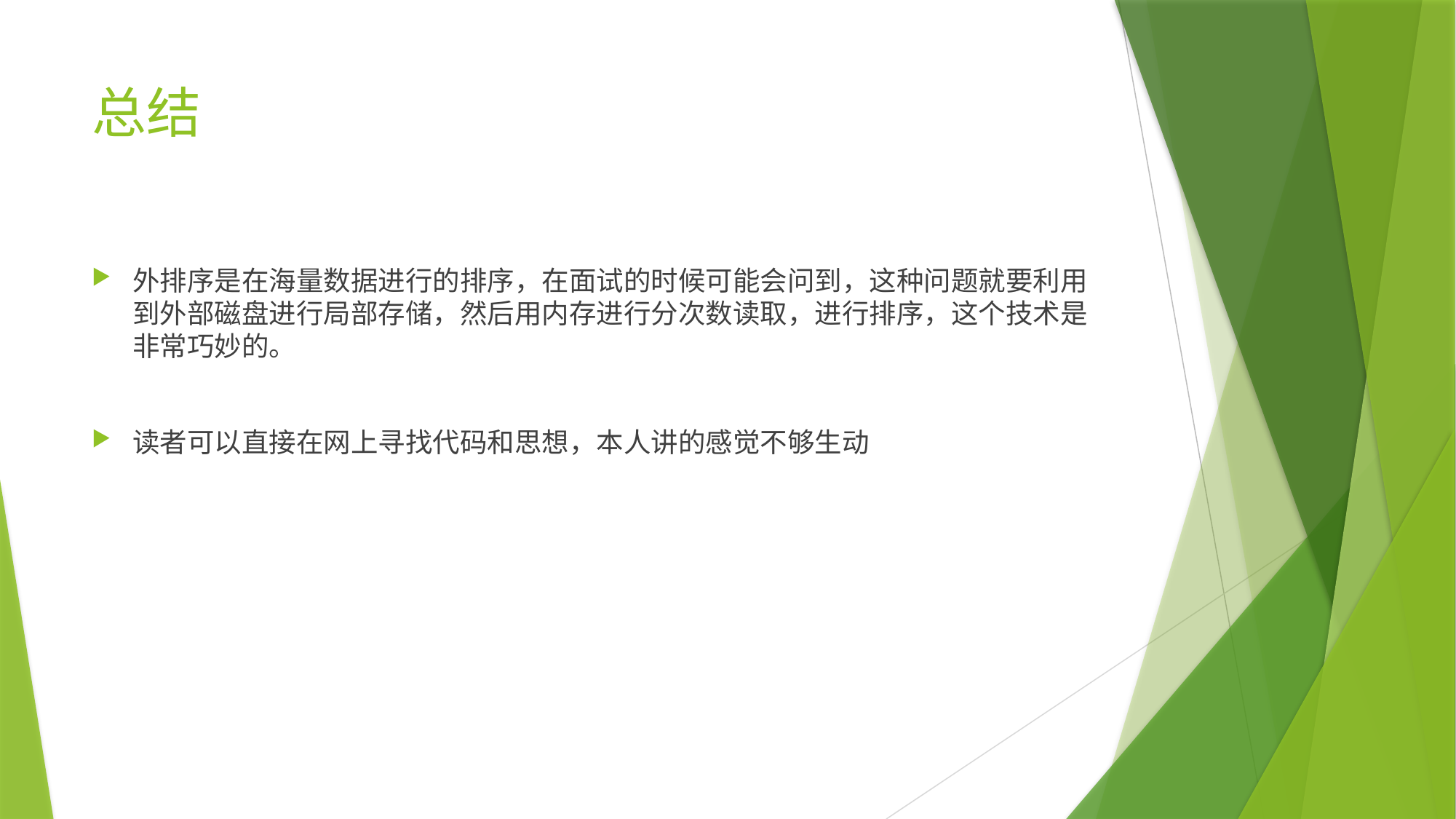

# 总结
外排序是在海量数据进行的排序，在面试的时候可能会问到，这种问题就要利用到外部磁盘进行局部存储，然后用内存进行分次数读取，进行排序，这个技术是非常巧妙的。

读者可以直接在网上寻找代码和思想，本人讲的感觉不够生动